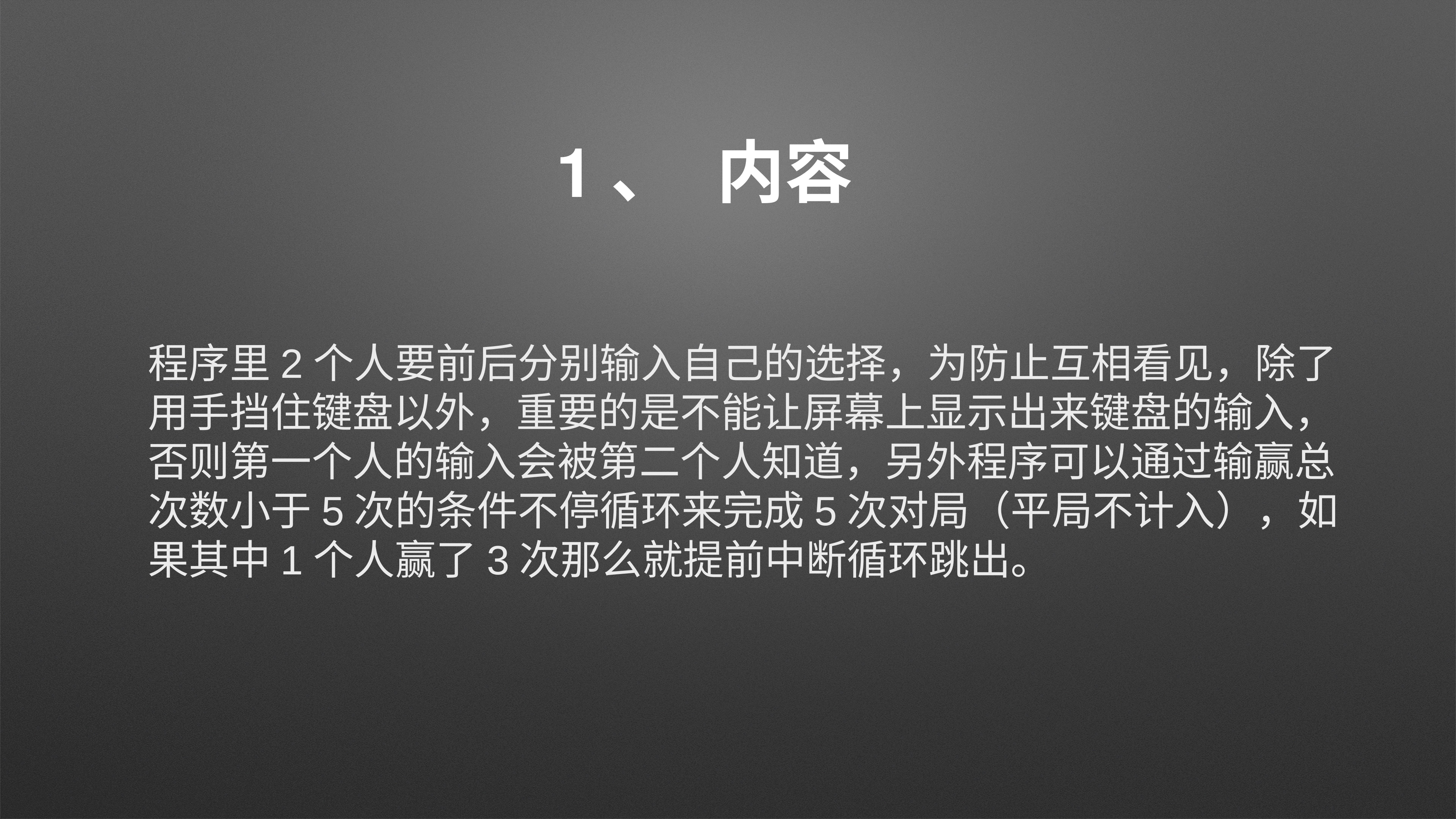

# 1、  内容
程序里2个人要前后分别输入自己的选择，为防止互相看见，除了用手挡住键盘以外，重要的是不能让屏幕上显示出来键盘的输入，否则第一个人的输入会被第二个人知道，另外程序可以通过输赢总次数小于5次的条件不停循环来完成5次对局（平局不计入），如果其中1个人赢了3次那么就提前中断循环跳出。